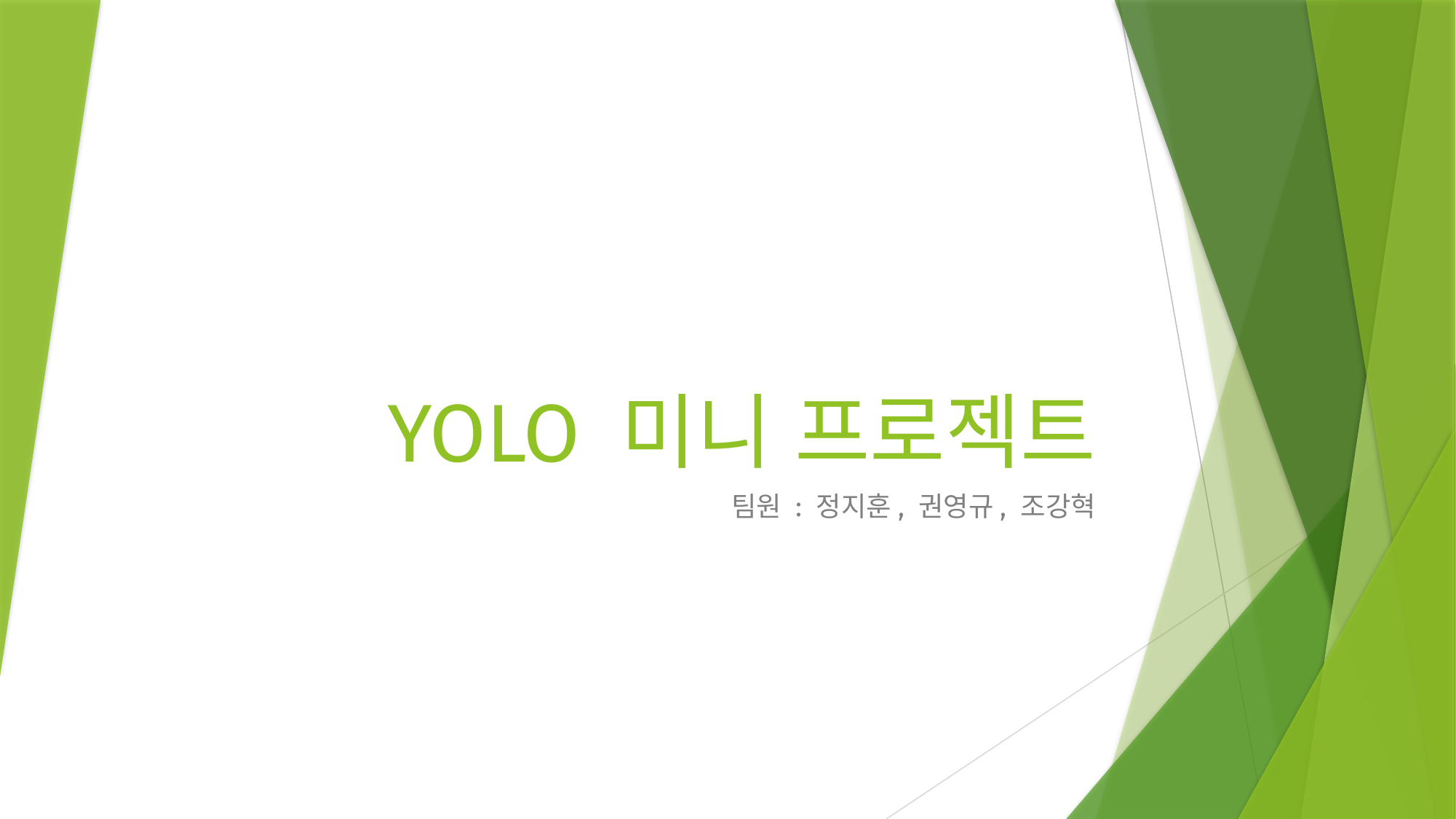

# YOLO 미니 프로젝트
팀원 : 정지훈, 권영규, 조강혁